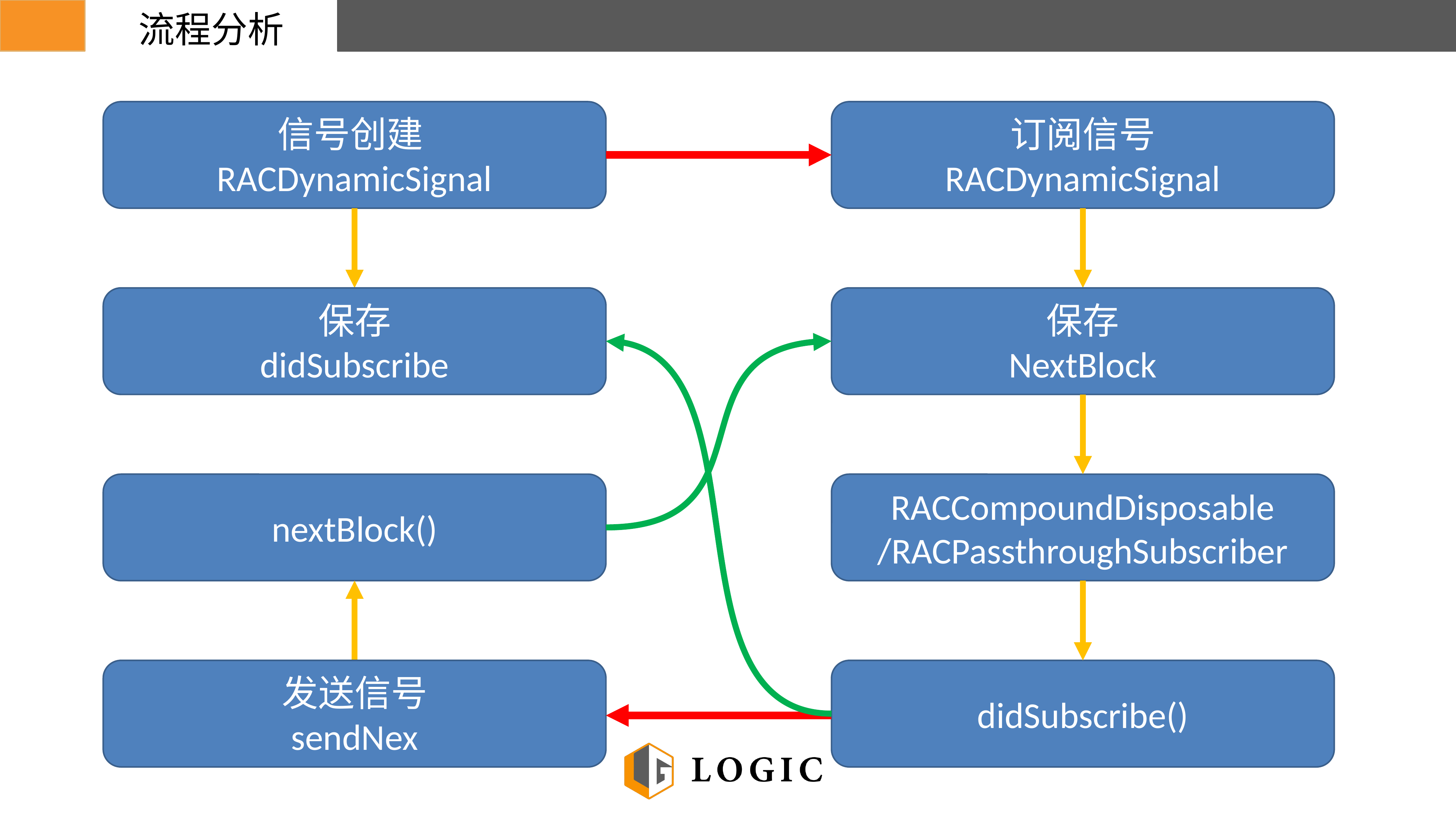

流程分析
信号创建
RACDynamicSignal
订阅信号
RACDynamicSignal
保存
didSubscribe
保存
NextBlock
nextBlock()
RACCompoundDisposable
/RACPassthroughSubscriber
发送信号
sendNex
didSubscribe()